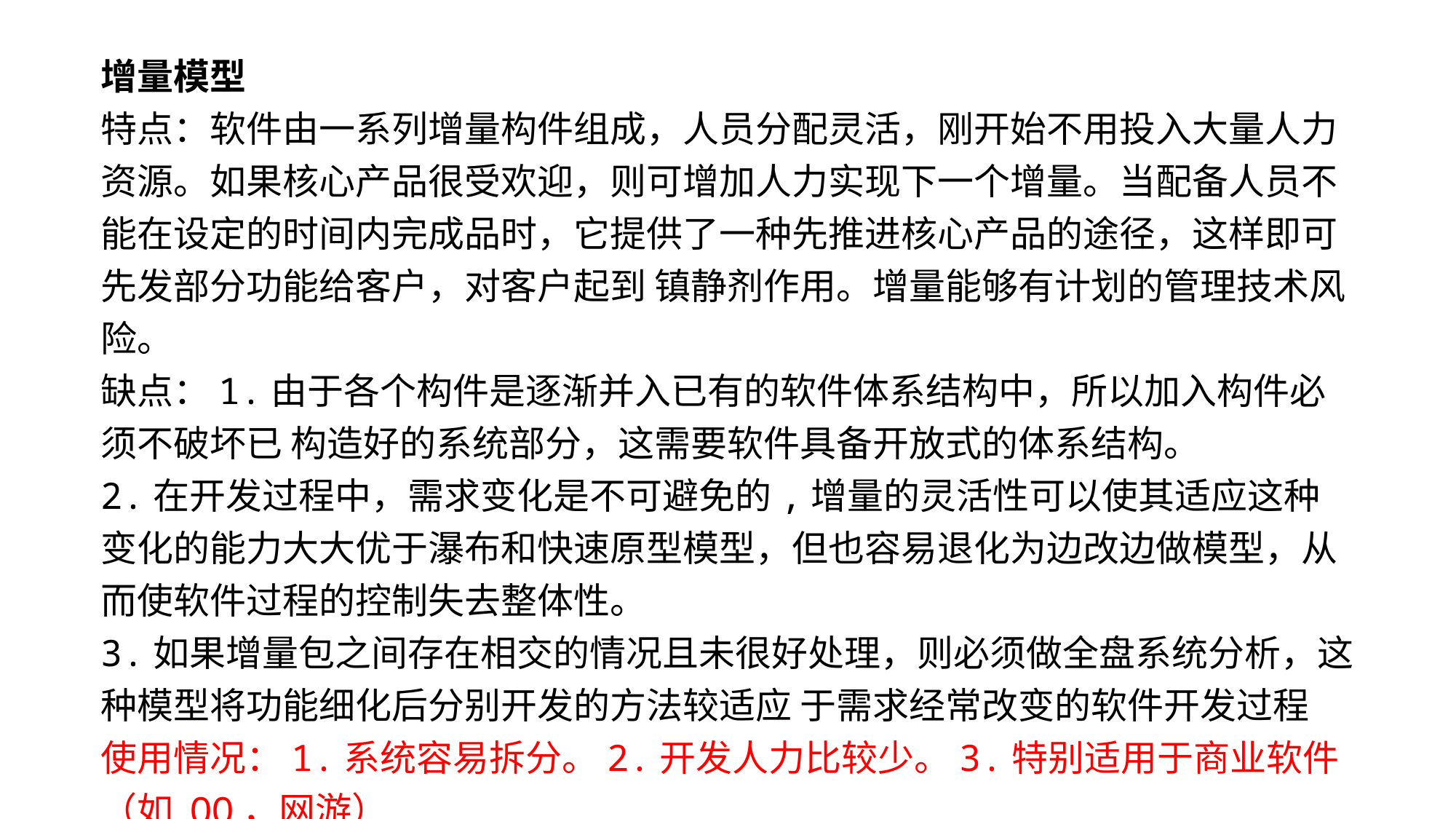

增量模型
特点：软件由一系列增量构件组成，人员分配灵活，刚开始不用投入大量人力资源。如果核心产品很受欢迎，则可增加人力实现下一个增量。当配备人员不能在设定的时间内完成品时，它提供了一种先推进核心产品的途径，这样即可先发部分功能给客户，对客户起到 镇静剂作用。增量能够有计划的管理技术风险。
缺点：1.由于各个构件是逐渐并入已有的软件体系结构中，所以加入构件必须不破坏已 构造好的系统部分，这需要软件具备开放式的体系结构。
2.在开发过程中，需求变化是不可避免的,增量的灵活性可以使其适应这种变化的能力大大优于瀑布和快速原型模型，但也容易退化为边改边做模型，从而使软件过程的控制失去整体性。
3.如果增量包之间存在相交的情况且未很好处理，则必须做全盘系统分析，这种模型将功能细化后分别开发的方法较适应 于需求经常改变的软件开发过程
使用情况：1.系统容易拆分。2.开发人力比较少。3.特别适用于商业软件（如 QQ，网游）